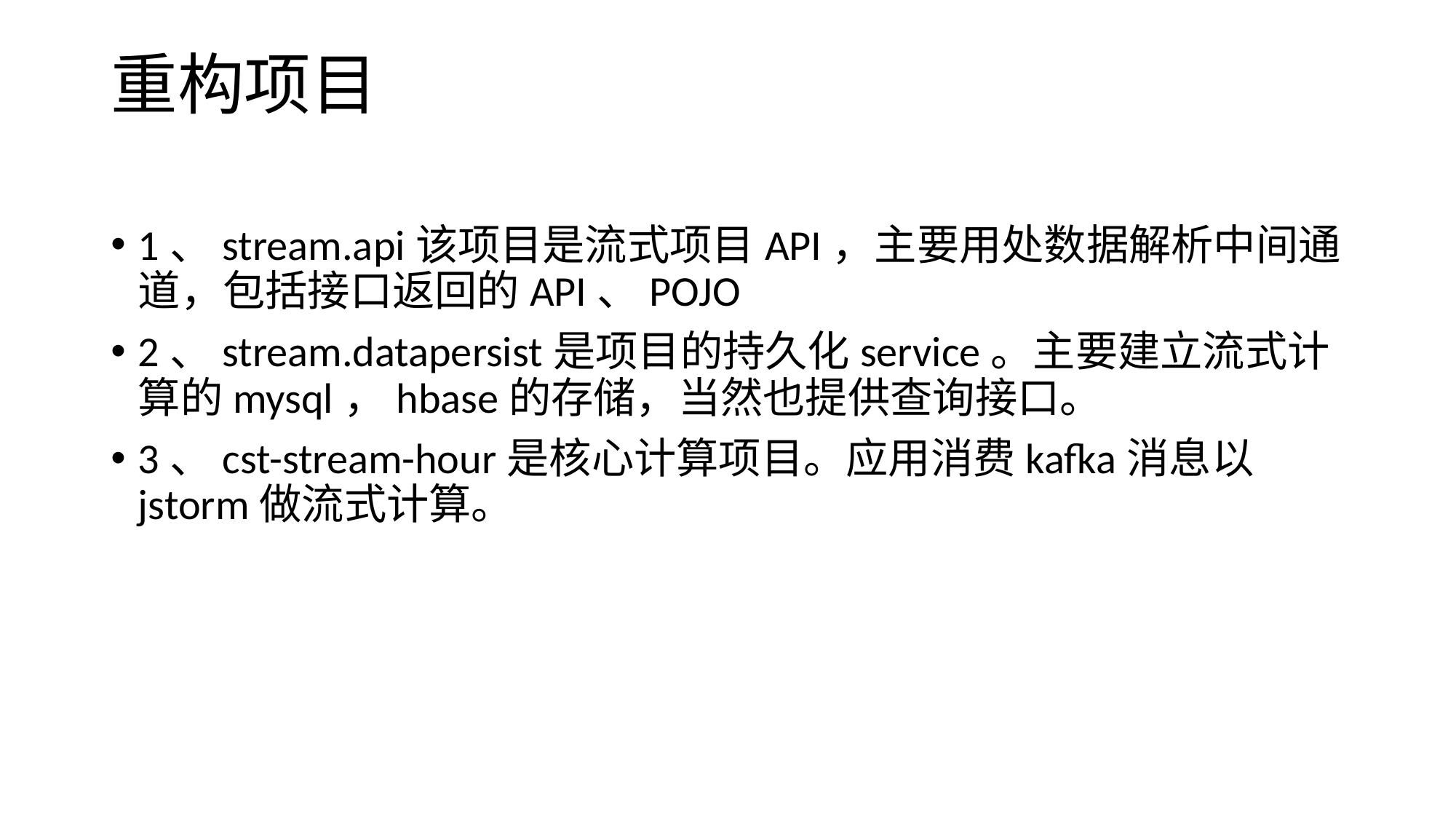

# 重构项目
1、stream.api该项目是流式项目API，主要用处数据解析中间通道，包括接口返回的API、POJO
2、stream.datapersist是项目的持久化service。主要建立流式计算的mysql，hbase的存储，当然也提供查询接口。
3、cst-stream-hour是核心计算项目。应用消费kafka消息以jstorm做流式计算。